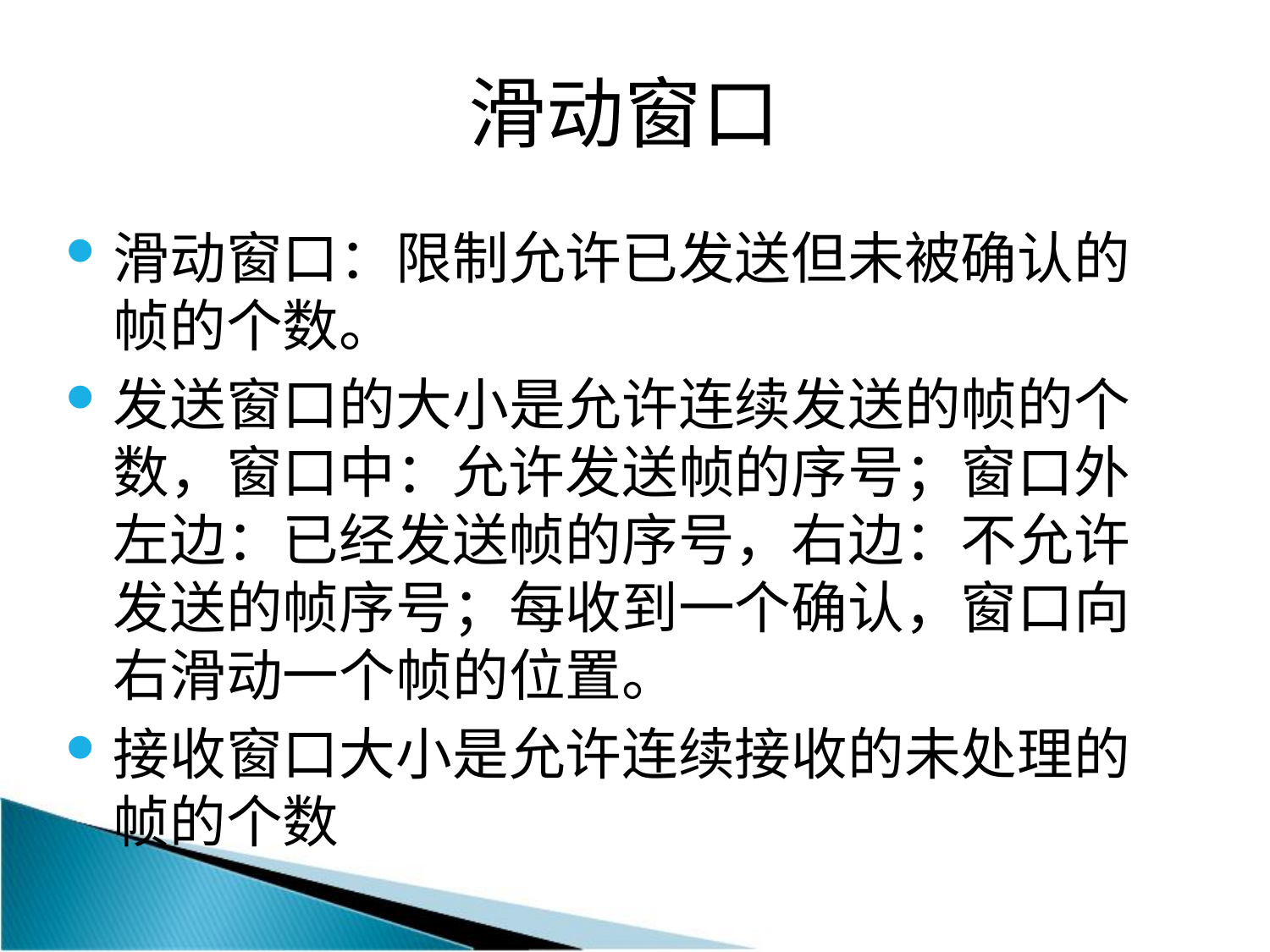

滑动窗口
滑动窗口：限制允许已发送但未被确认的帧的个数。
发送窗口的大小是允许连续发送的帧的个数，窗口中：允许发送帧的序号；窗口外左边：已经发送帧的序号，右边：不允许发送的帧序号；每收到一个确认，窗口向右滑动一个帧的位置。
接收窗口大小是允许连续接收的未处理的帧的个数